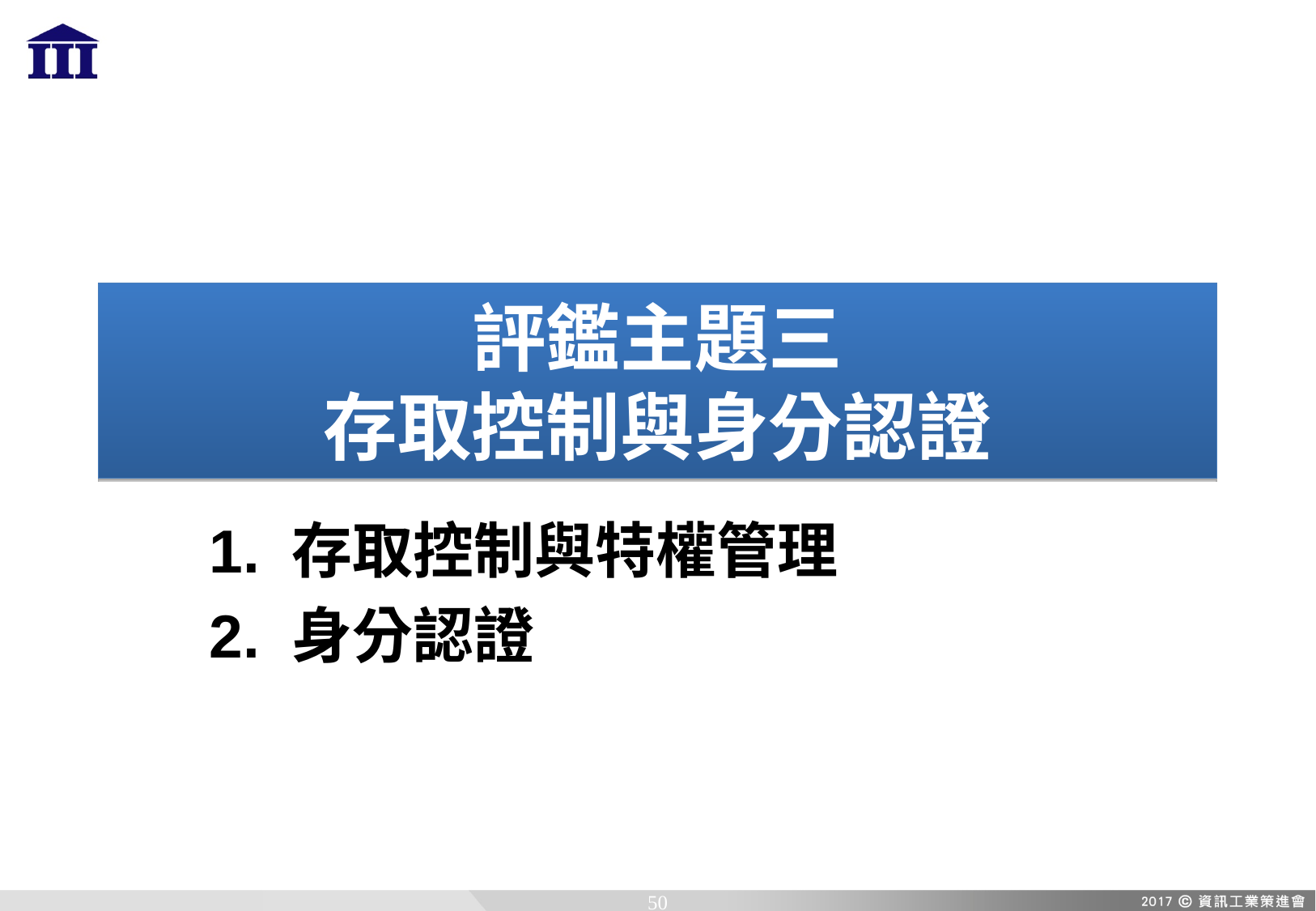

# 評鑑主題三 存取控制與身分認證
1. 存取控制與特權管理
2. 身分認證
50